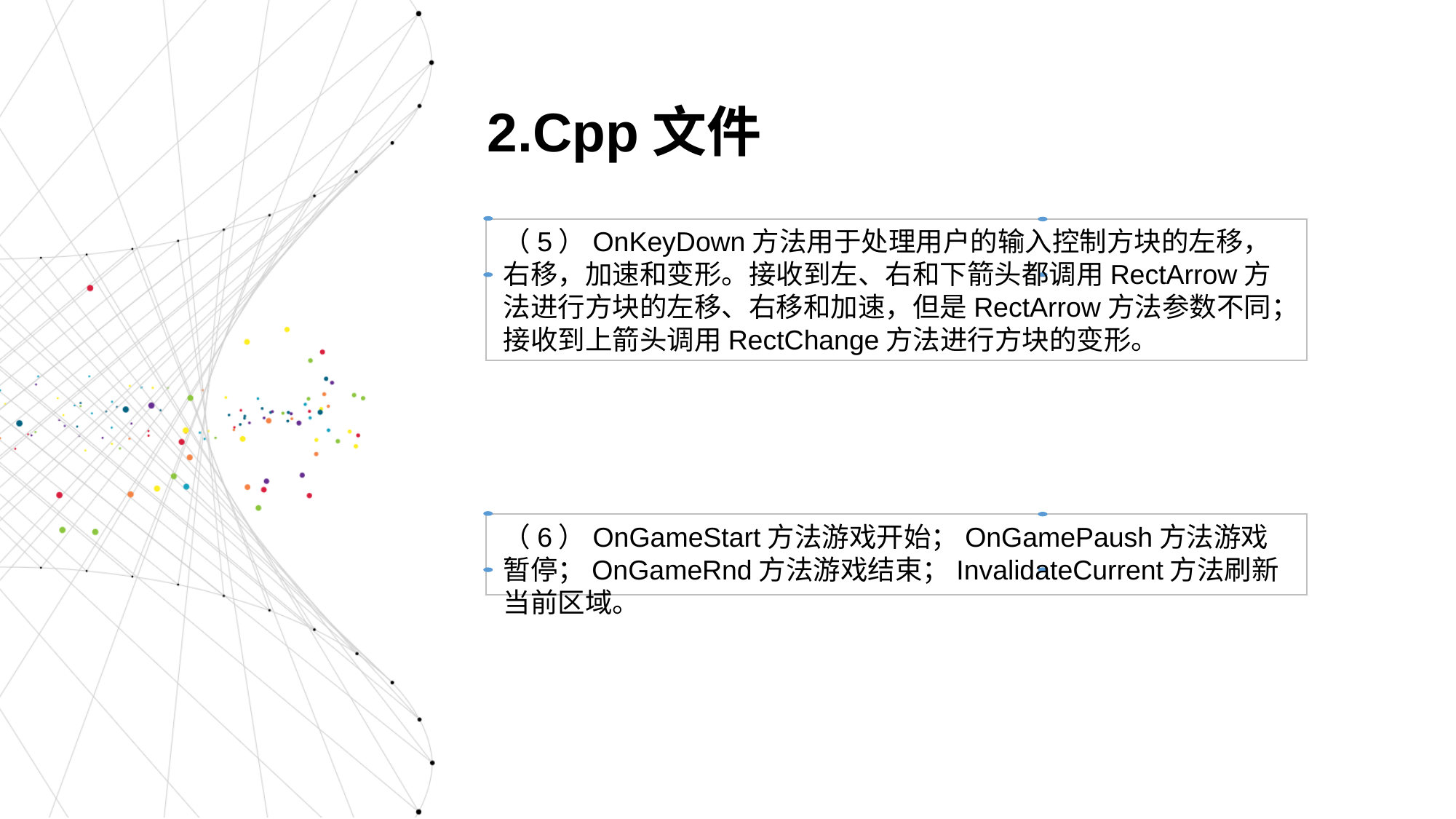

2.Cpp文件

（5）OnKeyDown方法用于处理用户的输入控制方块的左移，右移，加速和变形。接收到左、右和下箭头都调用RectArrow方法进行方块的左移、右移和加速，但是RectArrow方法参数不同；接收到上箭头调用RectChange方法进行方块的变形。

（6）OnGameStart方法游戏开始；OnGamePaush方法游戏暂停；OnGameRnd方法游戏结束；InvalidateCurrent方法刷新当前区域。